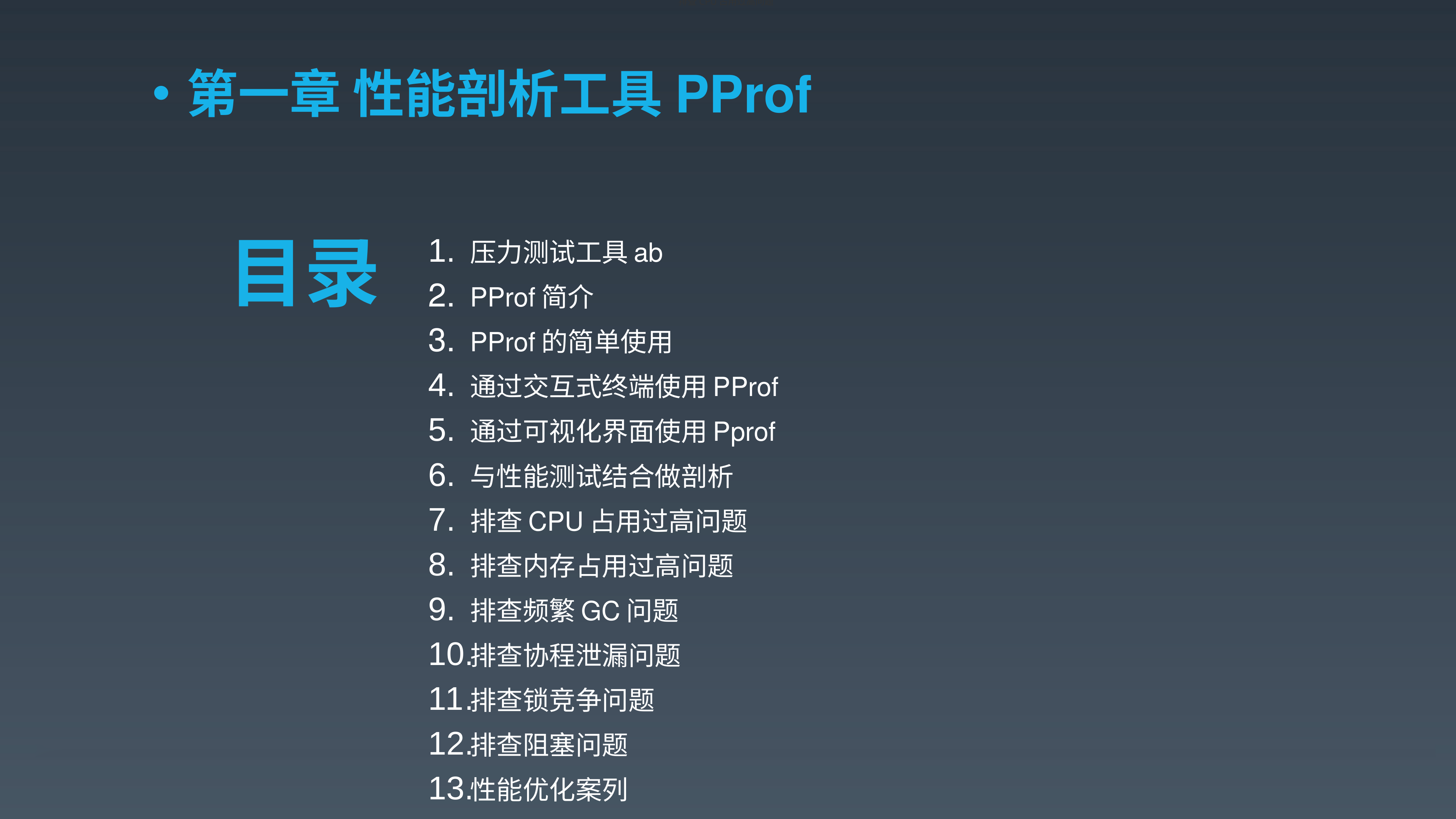

排查CPU占用过高问题
第一章 性能剖析工具PProf
压力测试工具ab
PProf简介
PProf的简单使用
通过交互式终端使用PProf
通过可视化界面使用Pprof
与性能测试结合做剖析
排查CPU占用过高问题
排查内存占用过高问题
排查频繁GC问题
排查协程泄漏问题
排查锁竞争问题
排查阻塞问题
性能优化案列